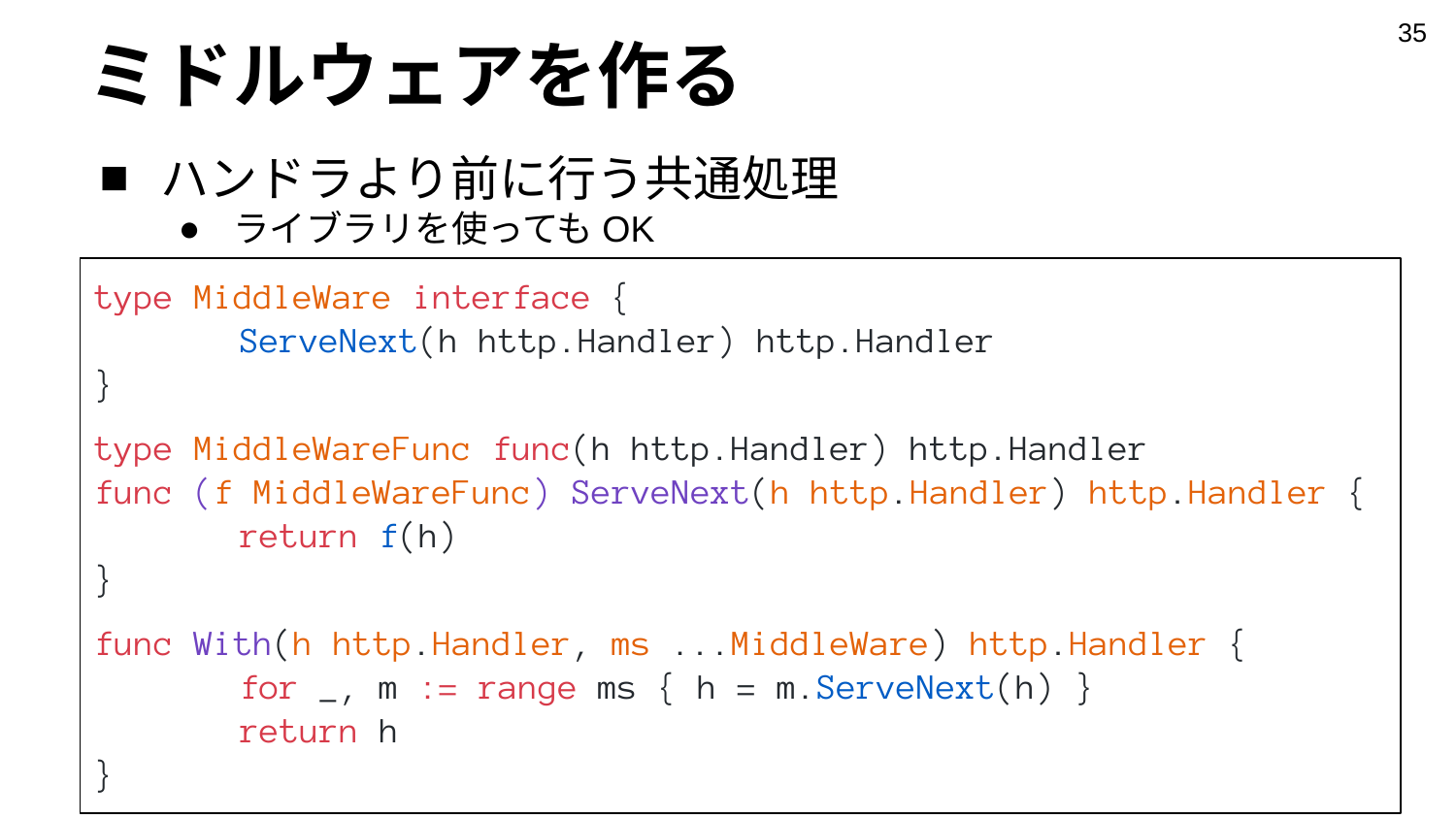

35
# ミドルウェアを作る
ハンドラより前に行う共通処理
ライブラリを使ってもOK
type MiddleWare interface {
	ServeNext(h http.Handler) http.Handler
}
type MiddleWareFunc func(h http.Handler) http.Handler
func (f MiddleWareFunc) ServeNext(h http.Handler) http.Handler {
	return f(h)
}
func With(h http.Handler, ms ...MiddleWare) http.Handler {
	for _, m := range ms { h = m.ServeNext(h) }
	return h
}